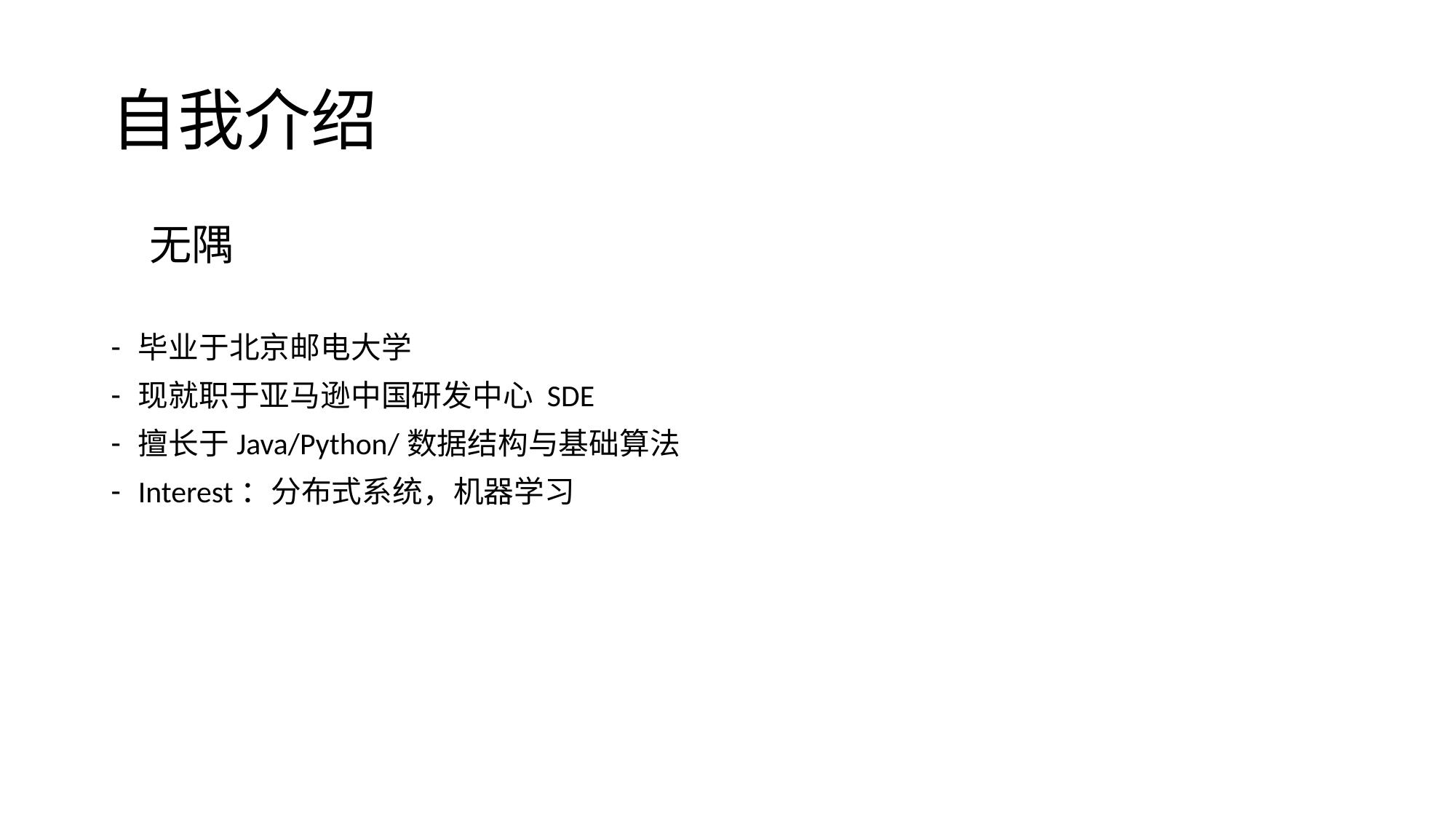

# 自我介绍
   无隅

毕业于北京邮电大学
现就职于亚马逊中国研发中心 SDE
擅长于Java/Python/数据结构与基础算法
Interest：分布式系统，机器学习